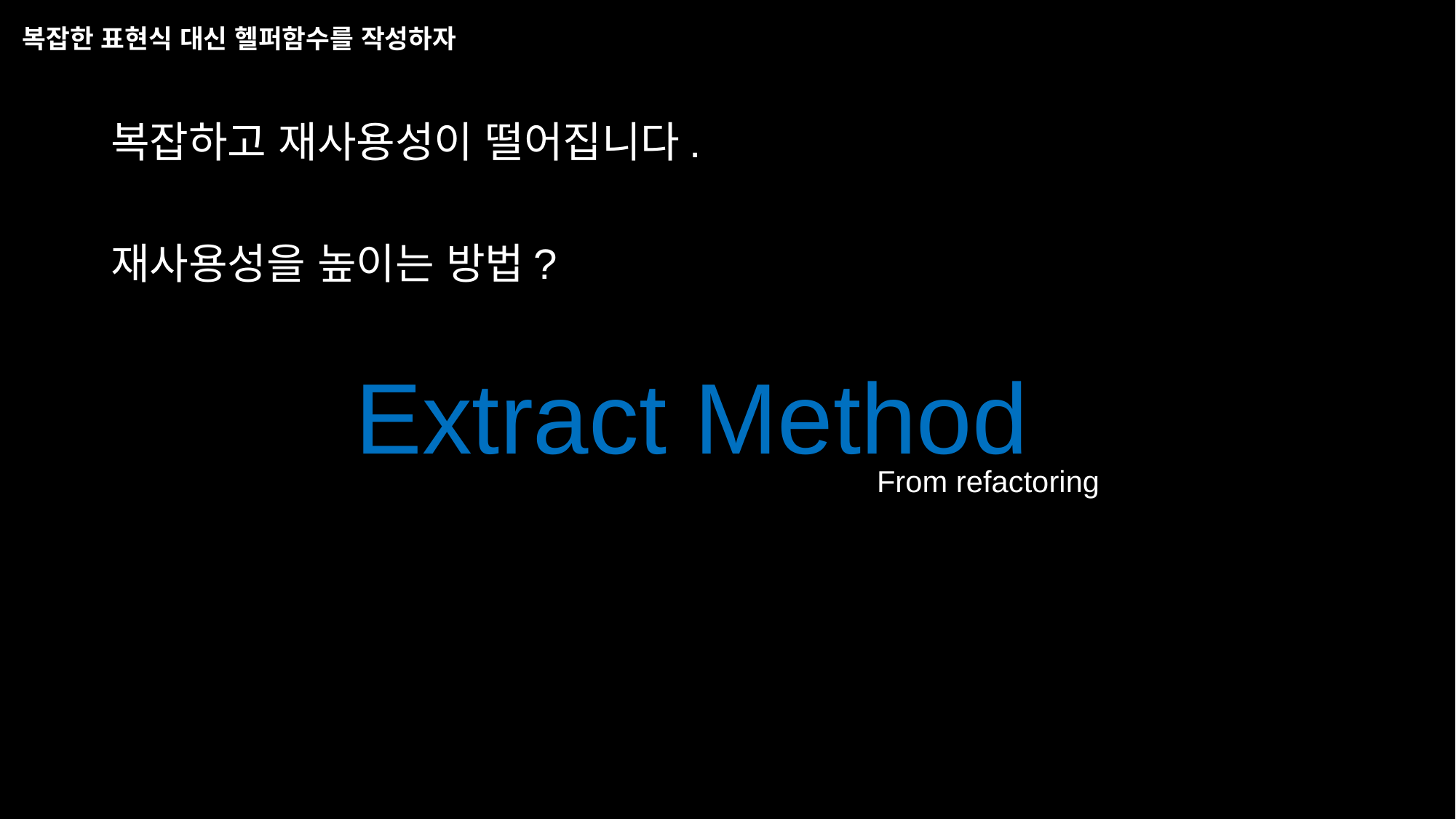

# 복잡한 표현식 대신 헬퍼함수를 작성하자
복잡하고 재사용성이 떨어집니다.

재사용성을 높이는 방법?

Extract Method
From refactoring